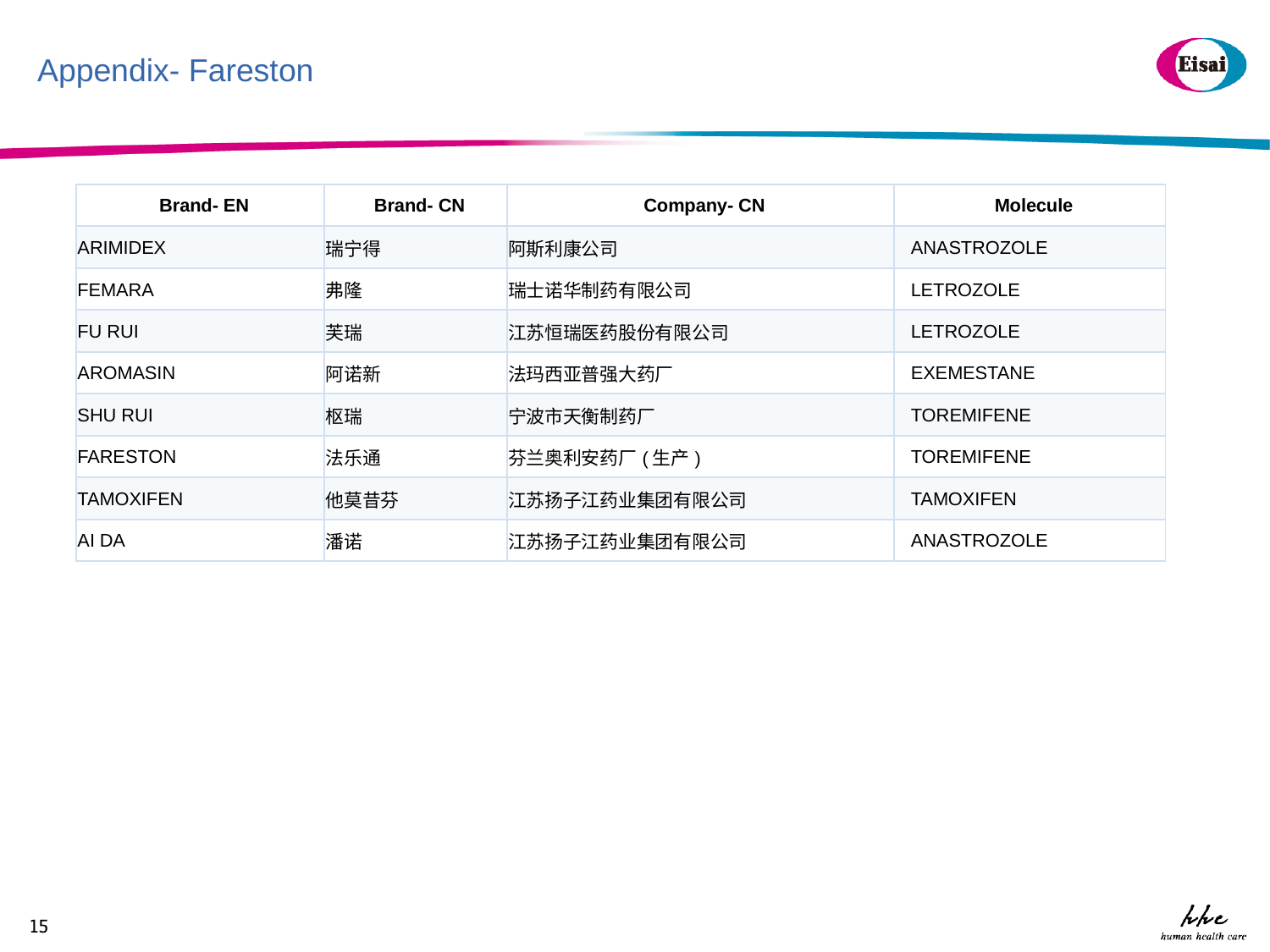

# Appendix- Fareston
| Brand- EN | Brand- CN | Company- CN | Molecule |
| --- | --- | --- | --- |
| ARIMIDEX | 瑞宁得 | 阿斯利康公司 | ANASTROZOLE |
| FEMARA | 弗隆 | 瑞士诺华制药有限公司 | LETROZOLE |
| FU RUI | 芙瑞 | 江苏恒瑞医药股份有限公司 | LETROZOLE |
| AROMASIN | 阿诺新 | 法玛西亚普强大药厂 | EXEMESTANE |
| SHU RUI | 枢瑞 | 宁波市天衡制药厂 | TOREMIFENE |
| FARESTON | 法乐通 | 芬兰奥利安药厂(生产) | TOREMIFENE |
| TAMOXIFEN | 他莫昔芬 | 江苏扬子江药业集团有限公司 | TAMOXIFEN |
| AI DA | 潘诺 | 江苏扬子江药业集团有限公司 | ANASTROZOLE |
15